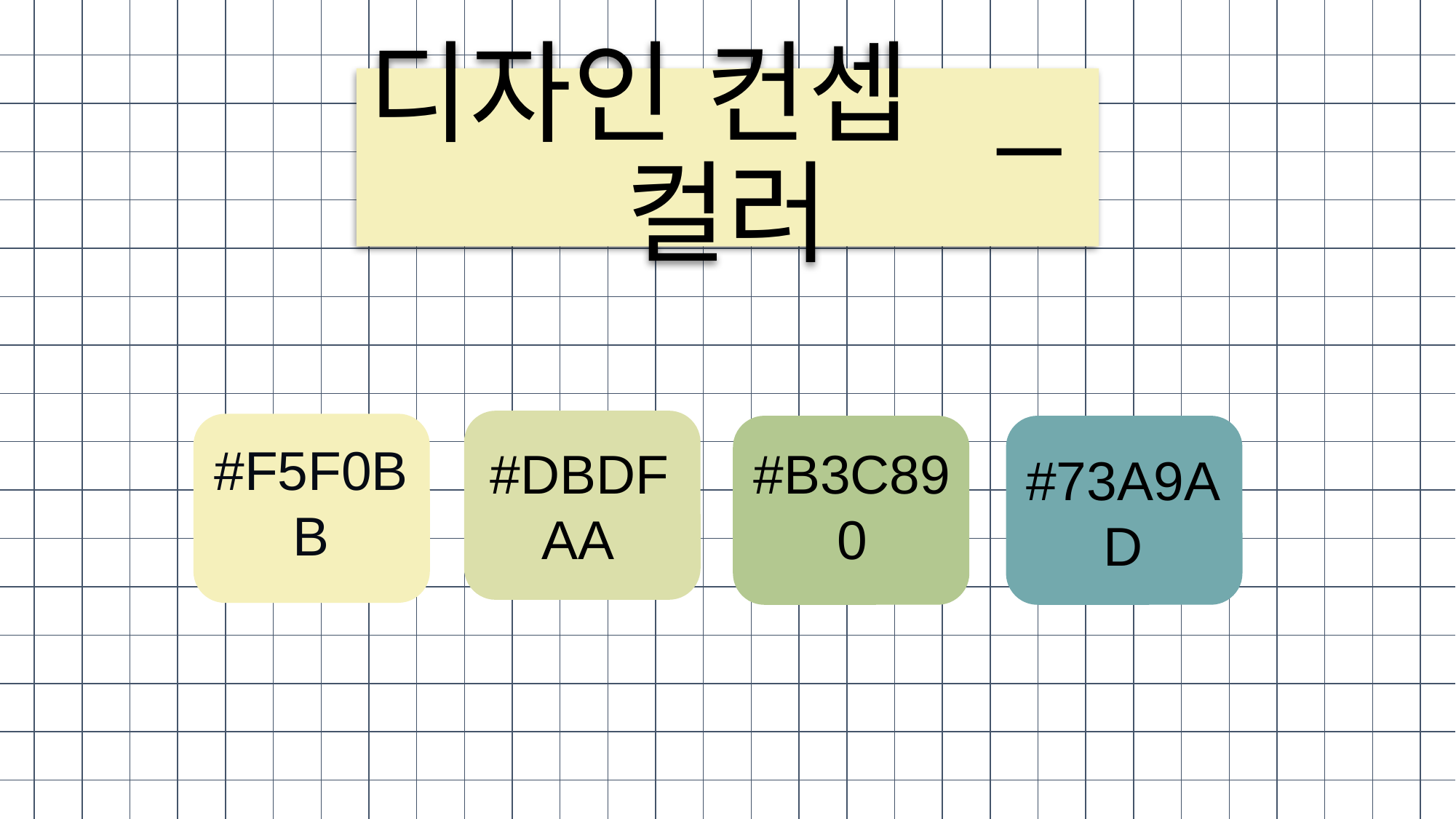

# 디자인 컨셉  _컬러

#F5F0BB
#DBDFAA
#B3C890
#73A9AD